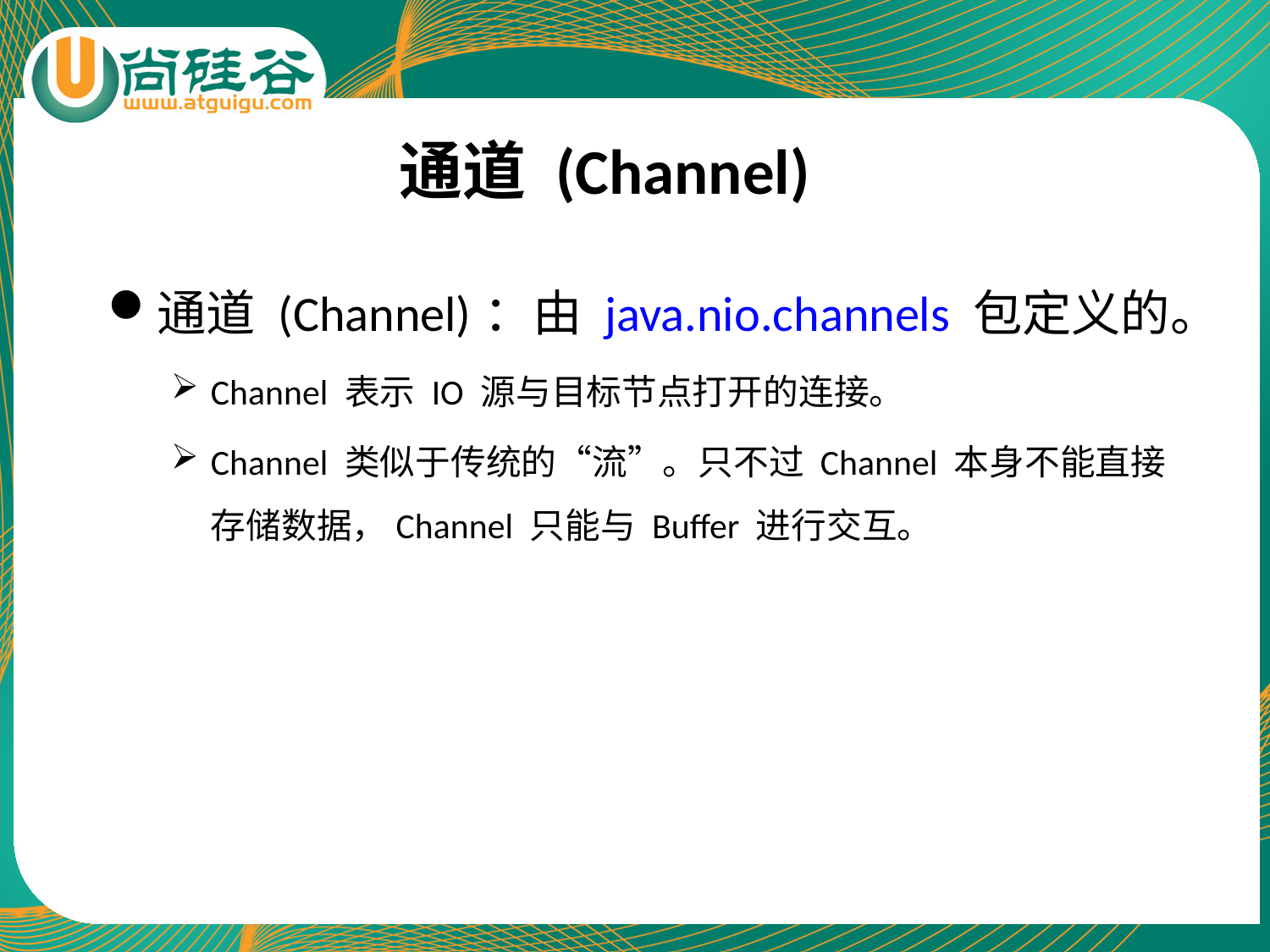

# 通道 (Channel)
通道 (Channel)：由 java.nio.channels 包定义的。
Channel 表示 IO 源与目标节点打开的连接。
Channel 类似于传统的“流”。只不过 Channel 本身不能直接存储数据，Channel 只能与 Buffer 进行交互。